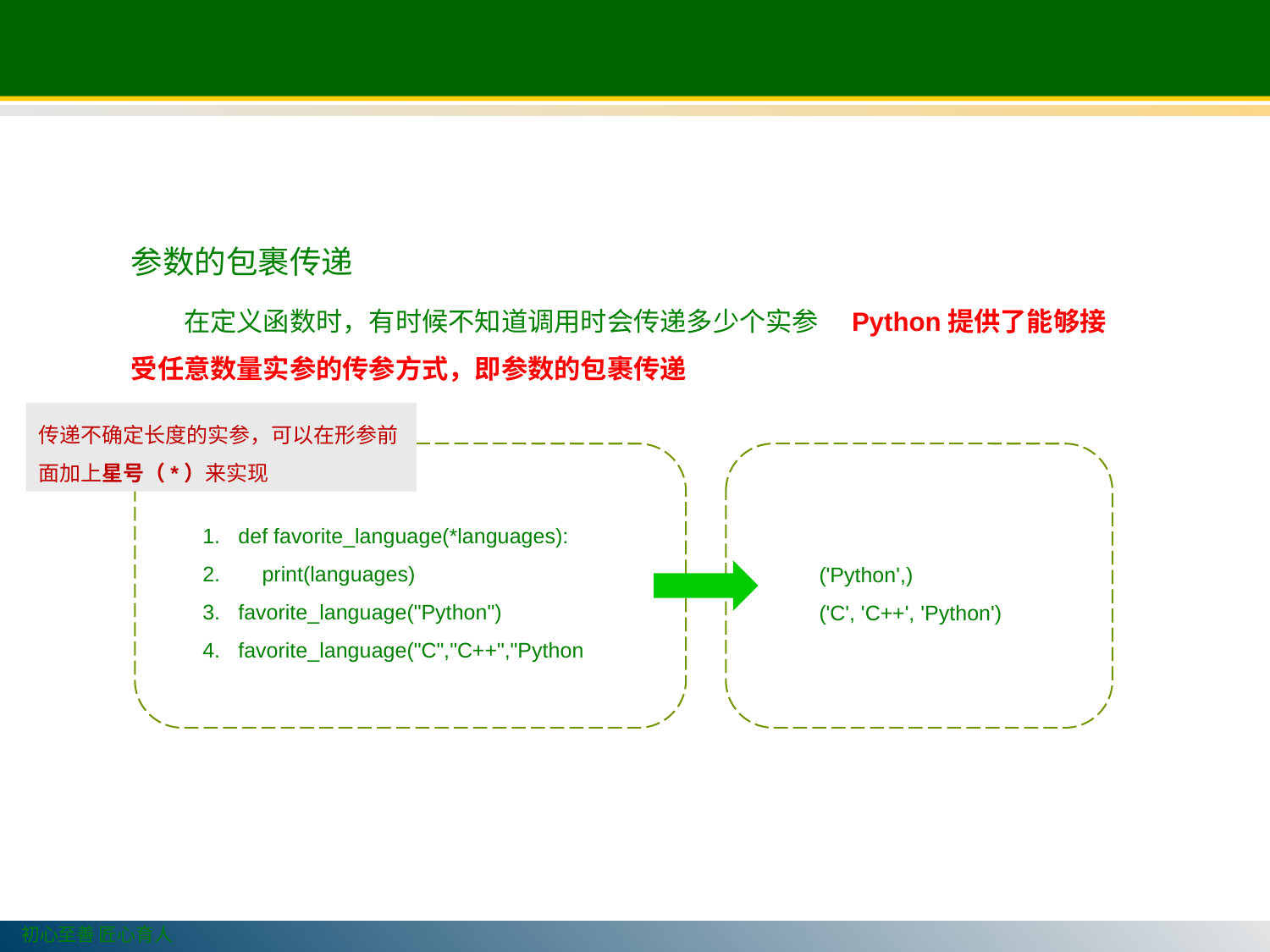

7.2 函数的参数传递
参数的包裹传递
在定义函数时，有时候不知道调用时会传递多少个实参，Python提供了能够接受任意数量实参的传参方式，即参数的包裹传递。
传递不确定长度的实参，可以在形参前面加上星号（*）来实现

def favorite_language(*languages):
    print(languages)
favorite_language("Python")
favorite_language("C","C++","Python")
('Python',)
('C', 'C++', 'Python')